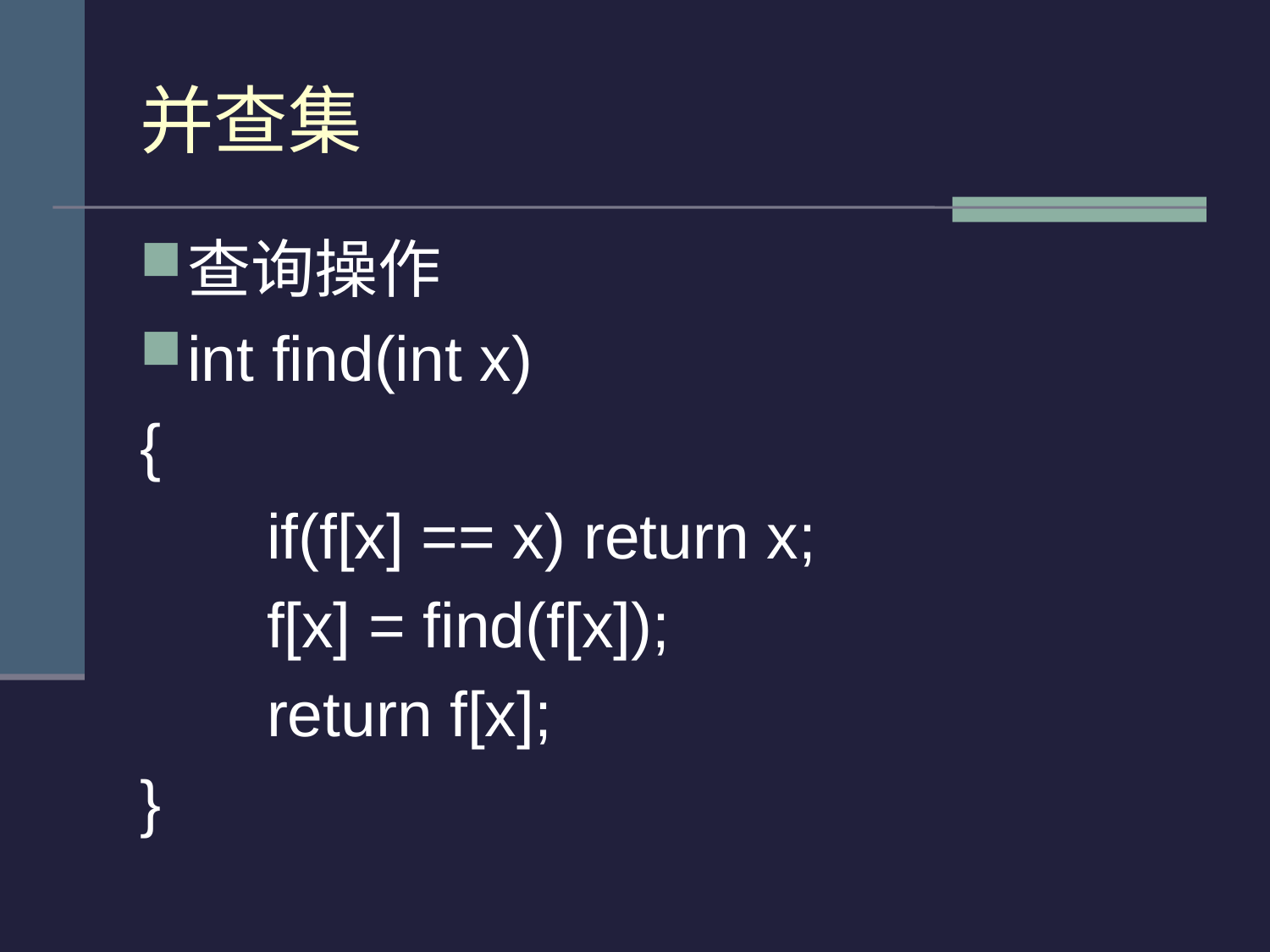

# 并查集
查询操作
int find(int x)
{
	if(f[x] == x) return x;
	f[x] = find(f[x]);
	return f[x];
}